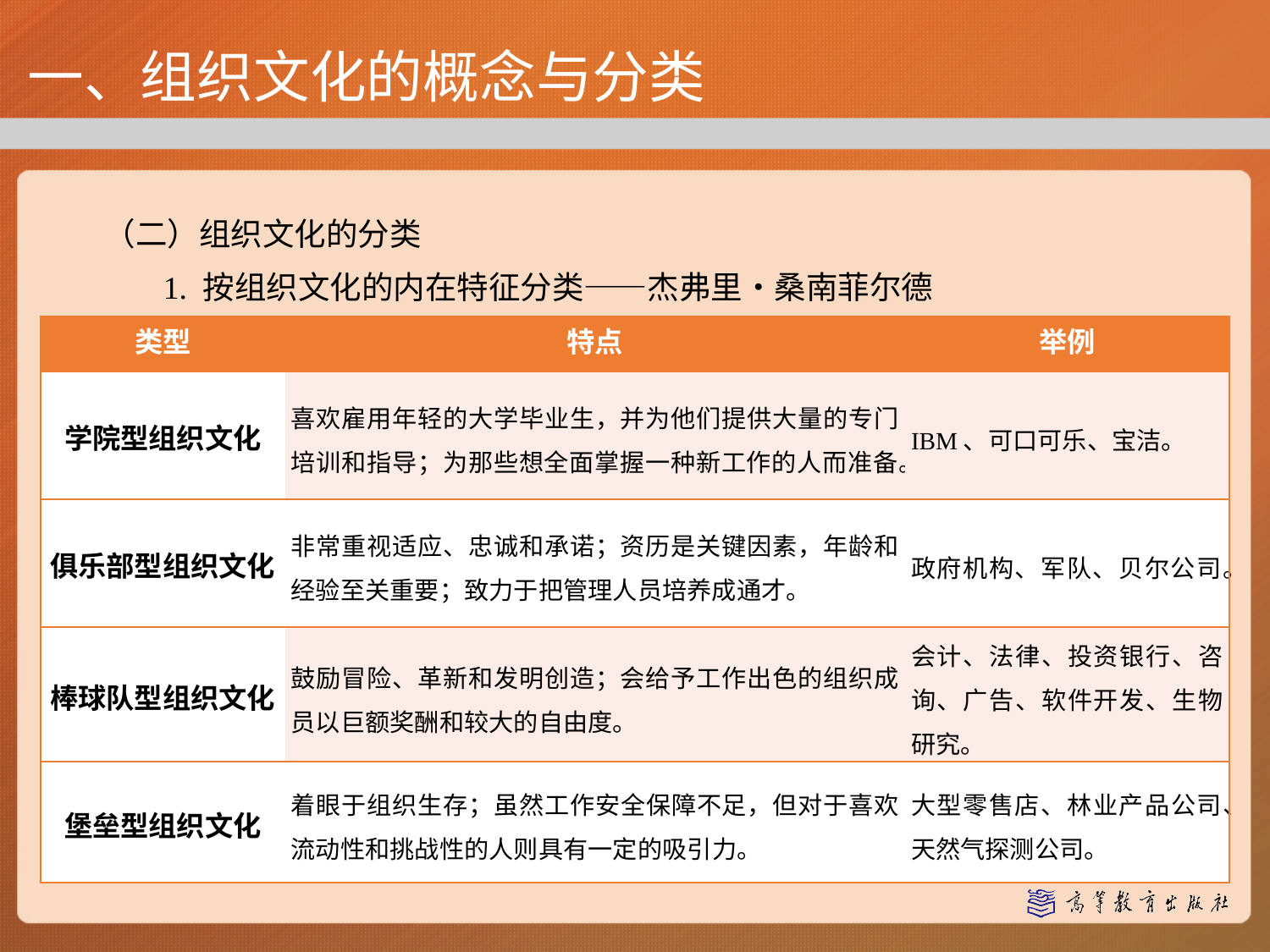

一、组织文化的概念与分类
（二）组织文化的分类
1. 按组织文化的内在特征分类——杰弗里•桑南菲尔德
| 类型 | 特点 | 举例 |
| --- | --- | --- |
| 学院型组织文化 | 喜欢雇用年轻的大学毕业生，并为他们提供大量的专门培训和指导；为那些想全面掌握一种新工作的人而准备。 | IBM、可口可乐、宝洁。 |
| 俱乐部型组织文化 | 非常重视适应、忠诚和承诺；资历是关键因素，年龄和经验至关重要；致力于把管理人员培养成通才。 | 政府机构、军队、贝尔公司。 |
| 棒球队型组织文化 | 鼓励冒险、革新和发明创造；会给予工作出色的组织成员以巨额奖酬和较大的自由度。 | 会计、法律、投资银行、咨询、广告、软件开发、生物研究。 |
| 堡垒型组织文化 | 着眼于组织生存；虽然工作安全保障不足，但对于喜欢流动性和挑战性的人则具有一定的吸引力。 | 大型零售店、林业产品公司、天然气探测公司。 |